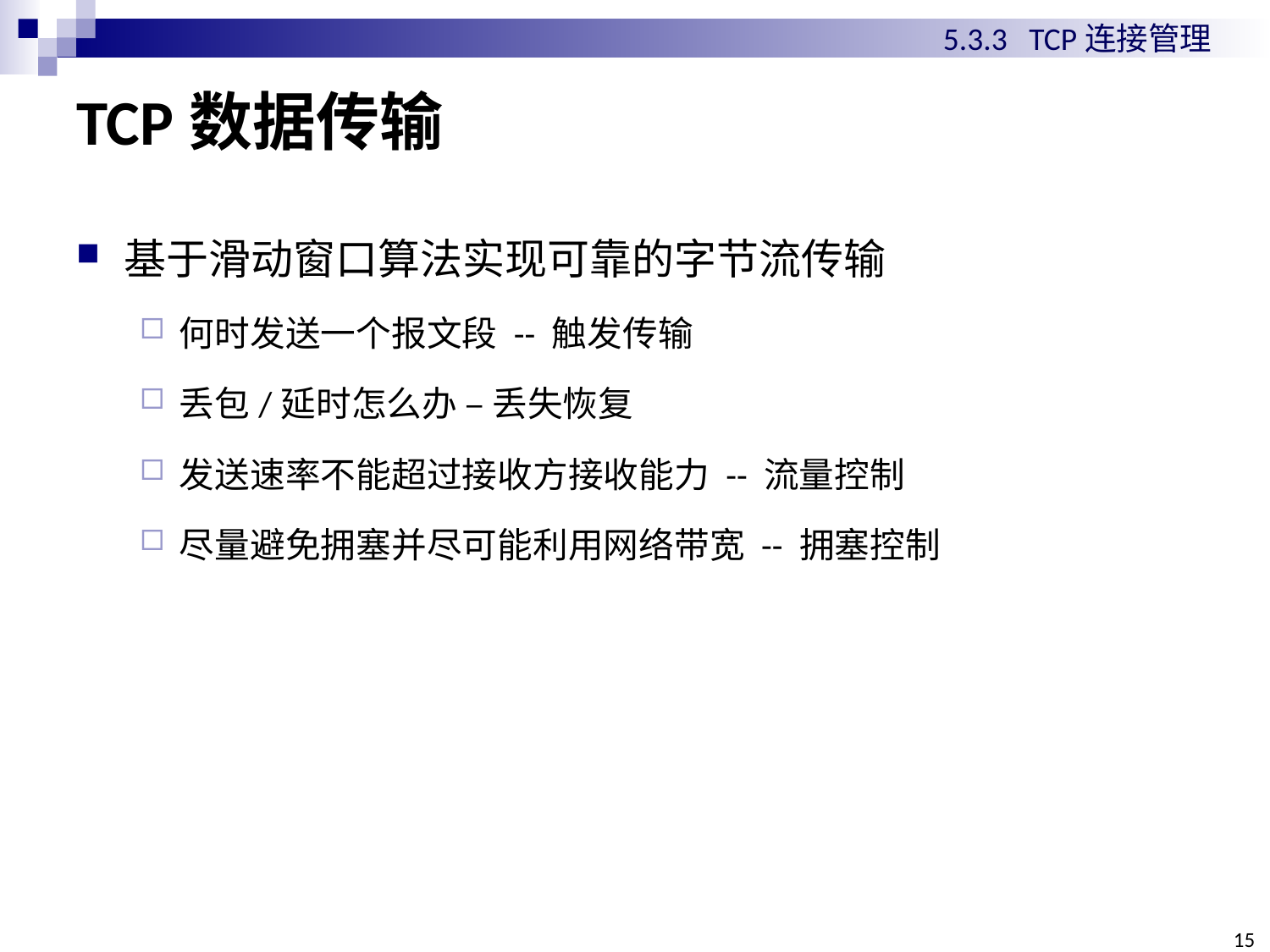

5.3.3   TCP连接管理
# TCP数据传输
基于滑动窗口算法实现可靠的字节流传输
何时发送一个报文段 -- 触发传输
丢包/延时怎么办 – 丢失恢复
发送速率不能超过接收方接收能力 -- 流量控制
尽量避免拥塞并尽可能利用网络带宽 -- 拥塞控制
15